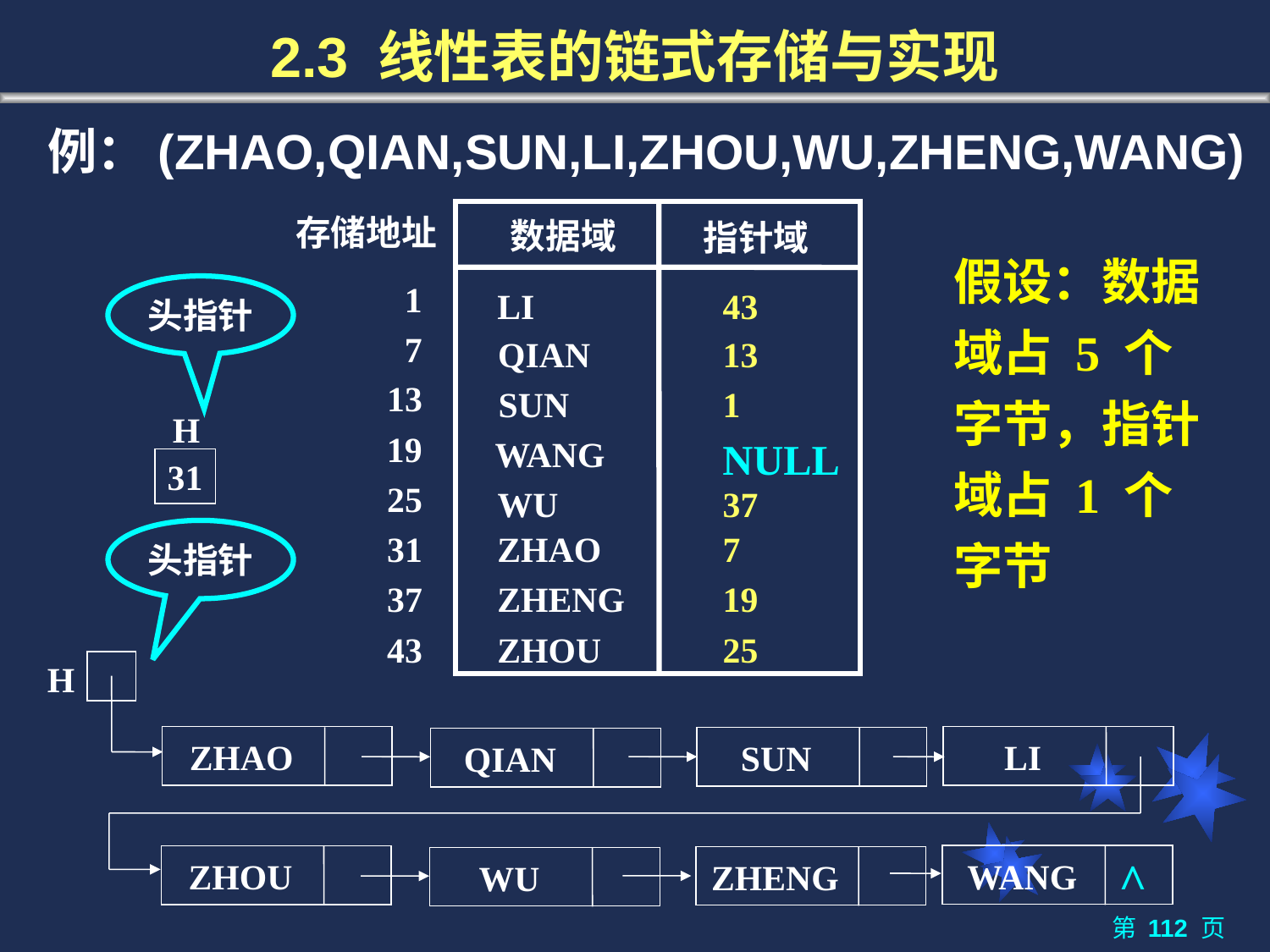

# 2.3 线性表的链式存储与实现
例：(ZHAO,QIAN,SUN,LI,ZHOU,WU,ZHENG,WANG)

数据域
指针域

存储地址
1
LI
7
QIAN
13
SUN
19
WANG
25
WU
31
ZHAO
37
ZHENG
43
ZHOU
假设：数据域占 5 个字节，指针域占 1 个字节
头指针
43
13
1
H
31
NULL
37
头指针
7
19
25
H

LI
ZHAO
SUN
QIAN

^

WANG
ZHOU
ZHENG
WU

第 112 页